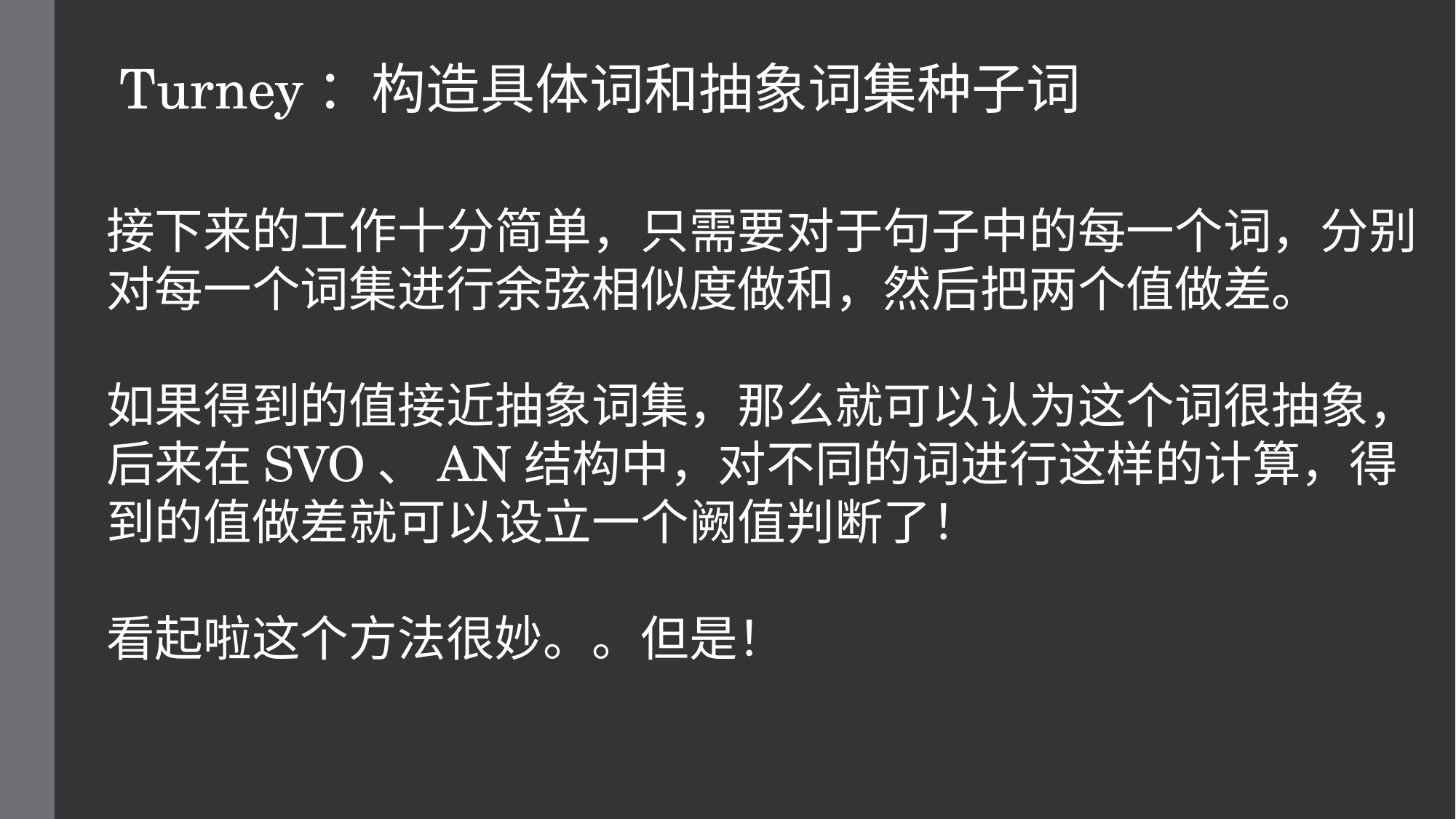

Turney：构造具体词和抽象词集种子词
接下来的工作十分简单，只需要对于句子中的每一个词，分别对每一个词集进行余弦相似度做和，然后把两个值做差。

如果得到的值接近抽象词集，那么就可以认为这个词很抽象，后来在SVO、AN结构中，对不同的词进行这样的计算，得到的值做差就可以设立一个阙值判断了！

看起啦这个方法很妙。。但是！